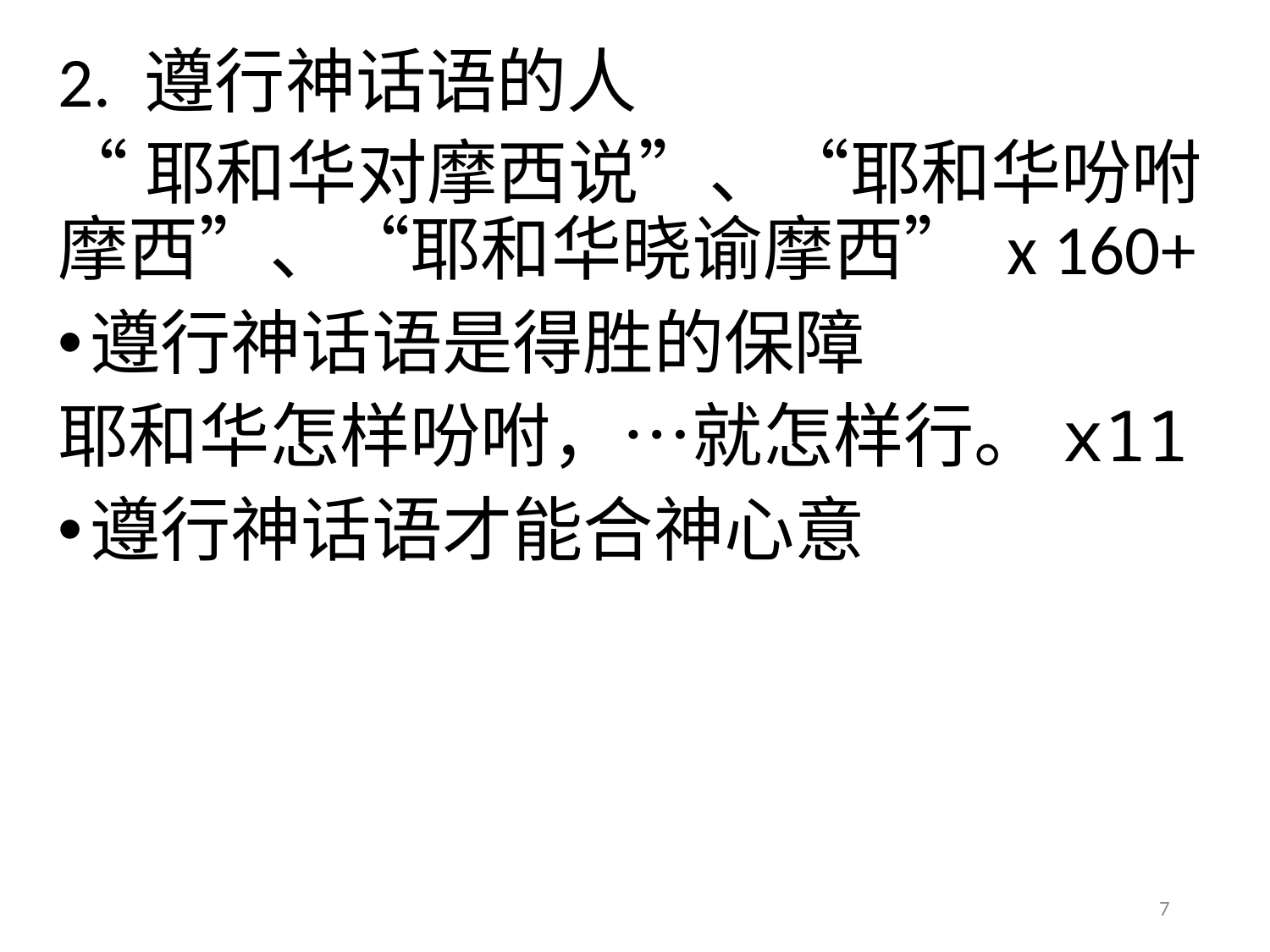

# 2. 遵行神话语的人
“耶和华对摩西说”、“耶和华吩咐摩西”、“耶和华晓谕摩西” x 160+
遵行神话语是得胜的保障
耶和华怎样吩咐，…就怎样行。x11
遵行神话语才能合神心意
7